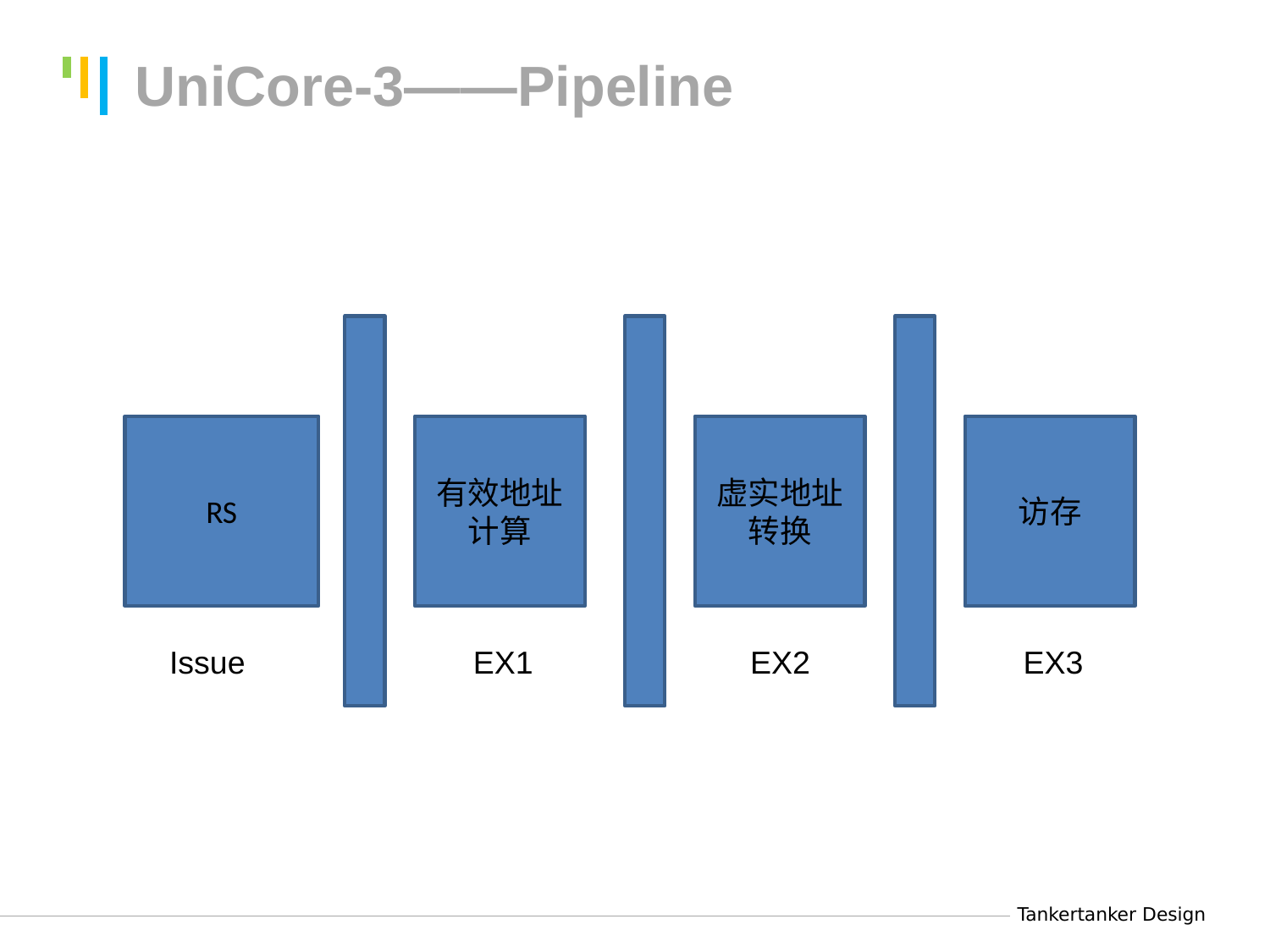

# UniCore-3——Pipeline

RS
有效地址计算
虚实地址转换
访存
Issue
EX1
EX2
EX3